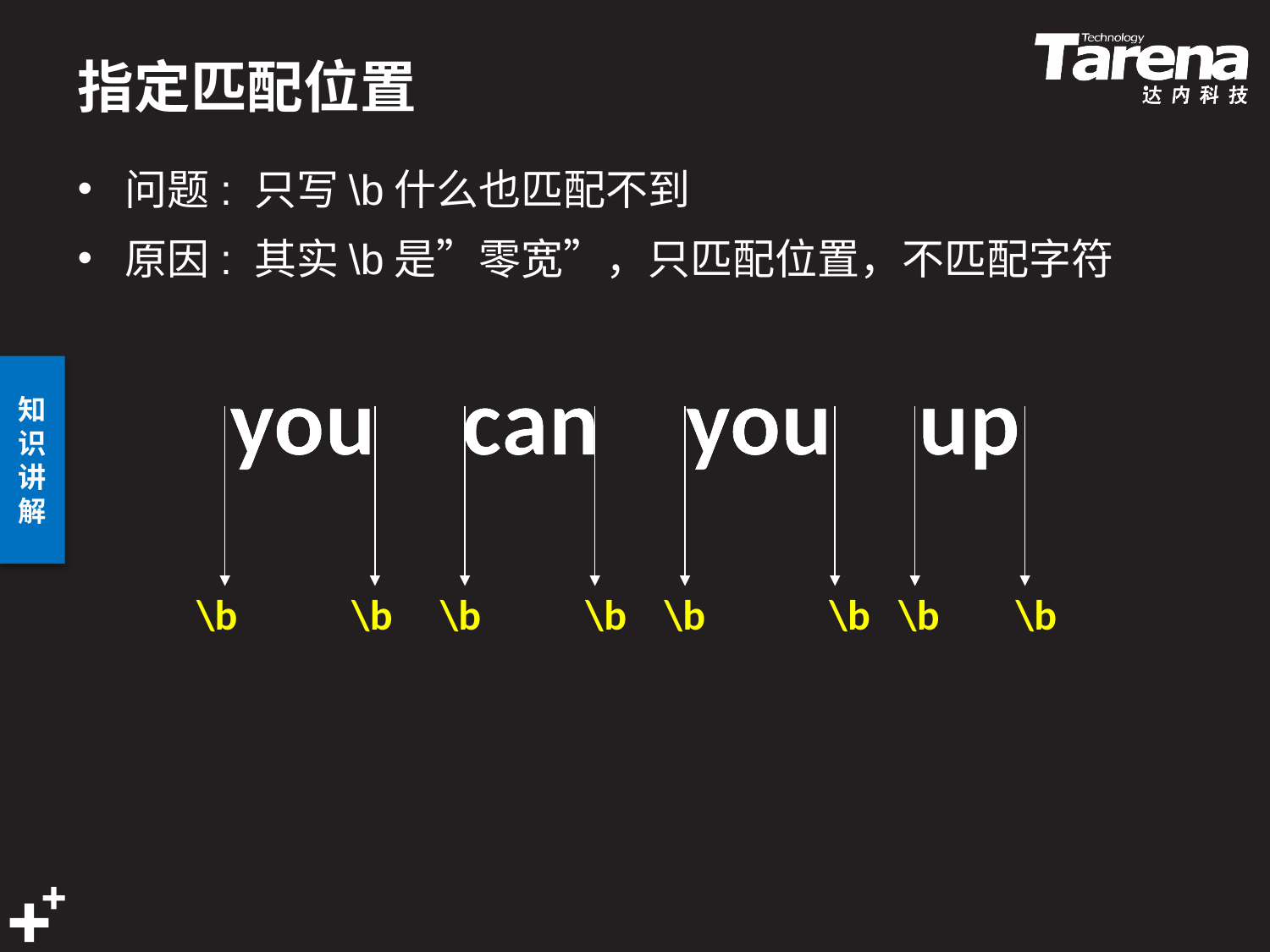

# 指定匹配位置
问题: 只写\b什么也匹配不到
原因: 其实\b是”零宽”，只匹配位置，不匹配字符

you    can    you    up

       \b            \b     \b           \b    \b             \b   \b        \b